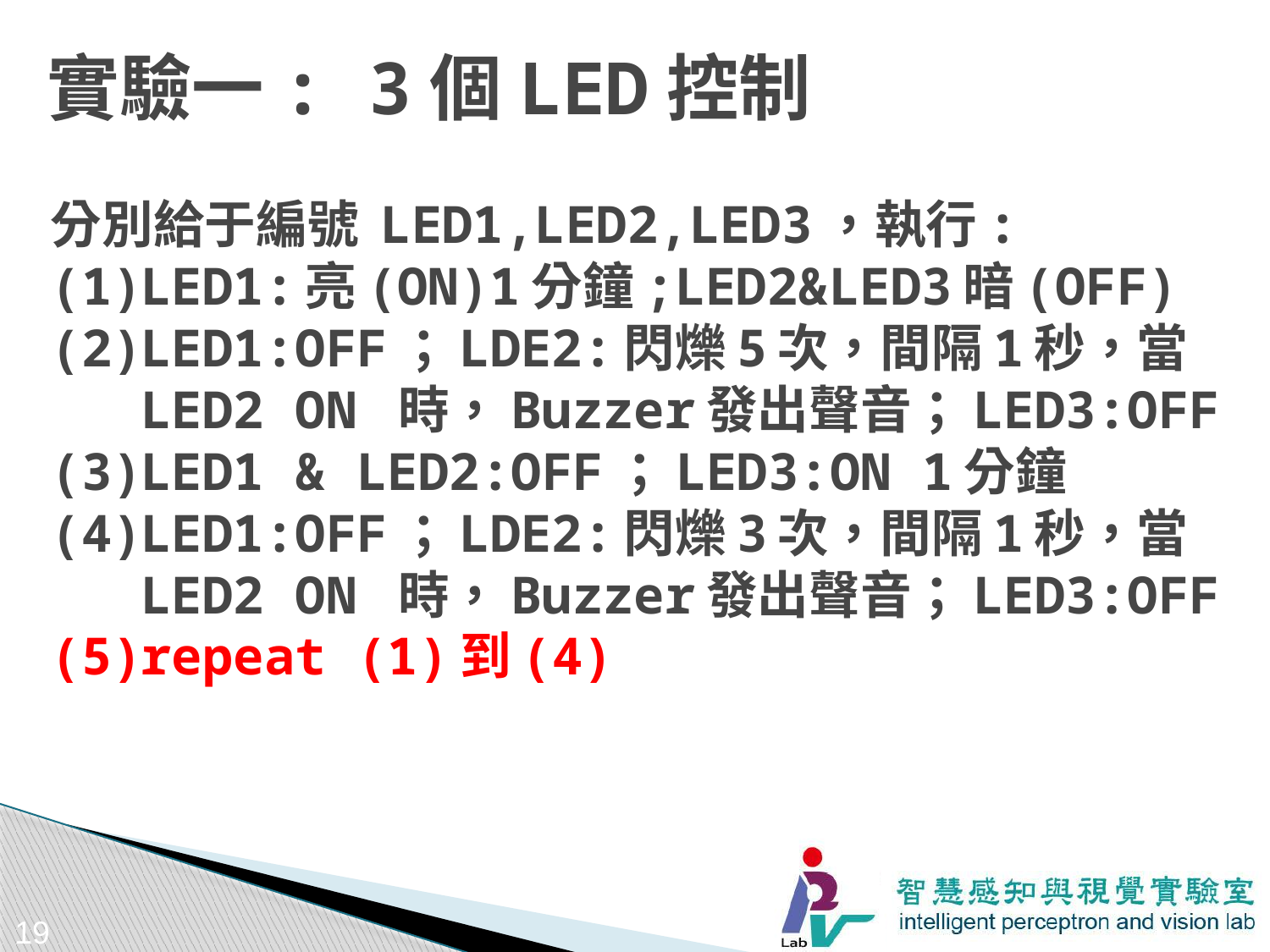

# 實驗一: 3個LED控制
分別給于編號 LED1,LED2,LED3，執行:
LED1:亮(ON)1分鐘;LED2&LED3暗(OFF)
LED1:OFF；LDE2:閃爍5次，間隔1秒，當LED2 ON 時，Buzzer發出聲音；LED3:OFF
LED1 & LED2:OFF；LED3:ON 1分鐘
LED1:OFF；LDE2:閃爍3次，間隔1秒，當LED2 ON 時，Buzzer發出聲音；LED3:OFF
repeat (1)到(4)